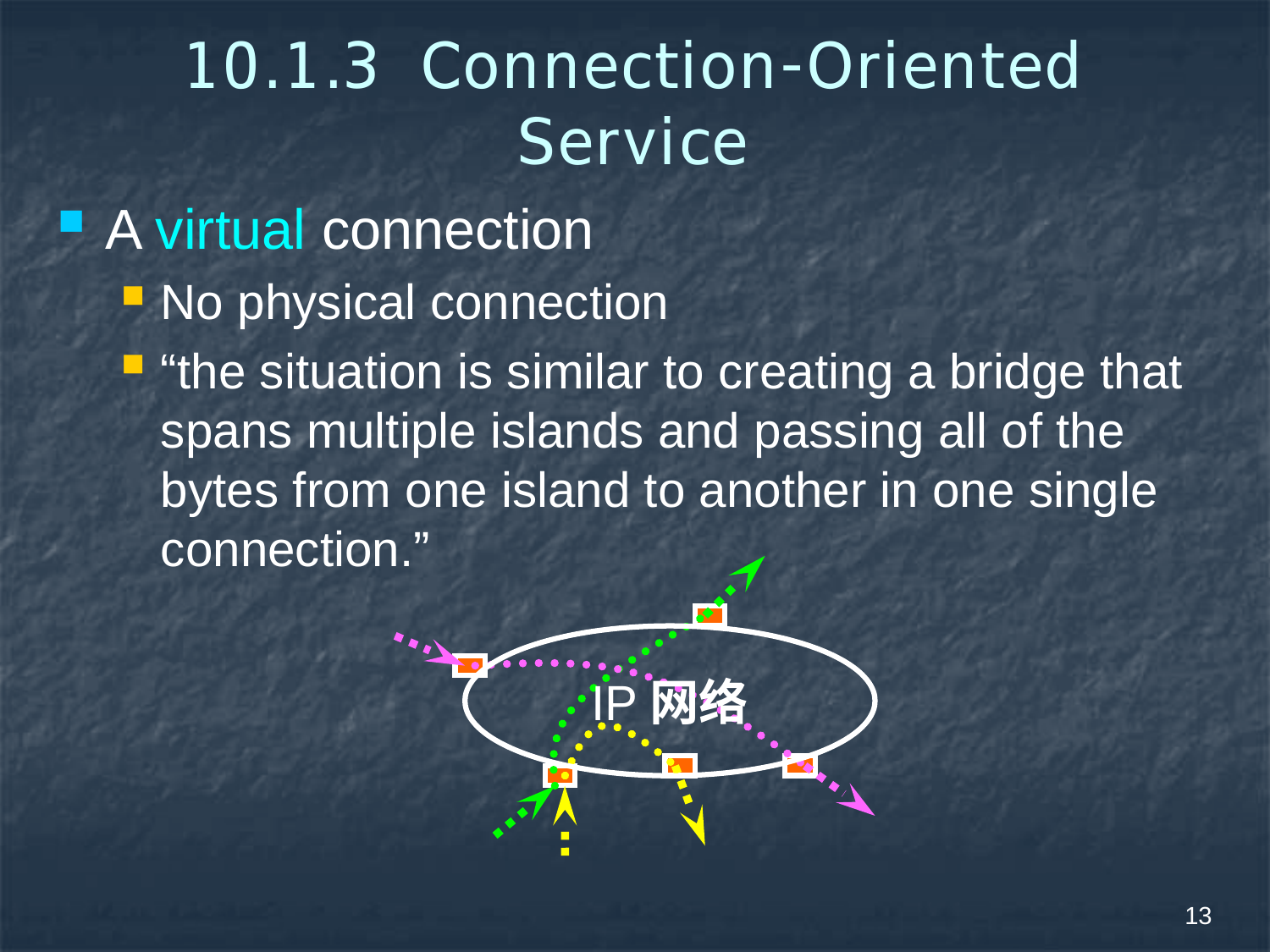

# 10.1.3  Connection-Oriented Service
A virtual connection
No physical connection
“the situation is similar to creating a bridge that spans multiple islands and passing all of the bytes from one island to another in one single connection.”

IP网络

13